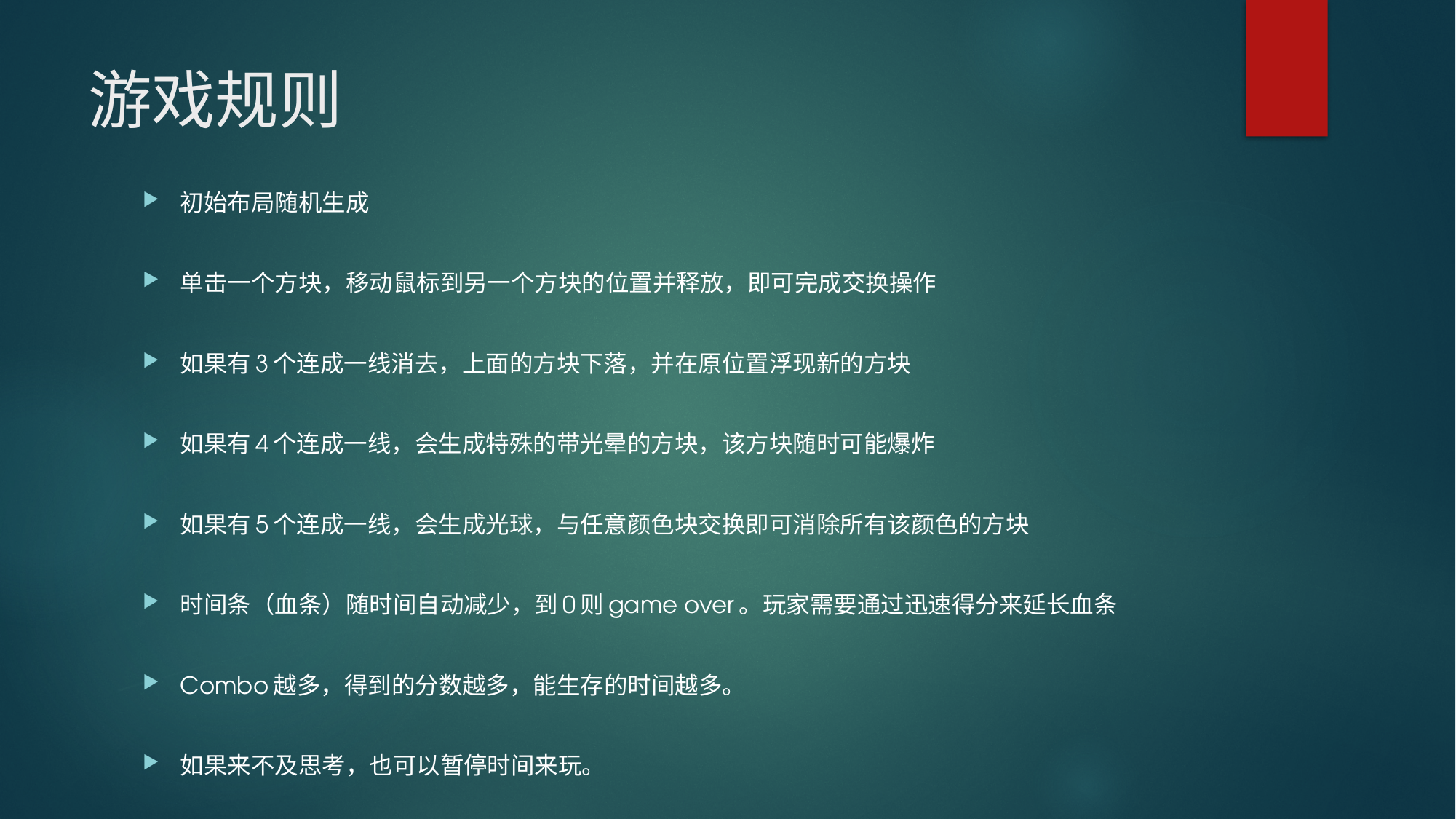

# 游戏规则
初始布局随机生成

单击一个方块，移动鼠标到另一个方块的位置并释放，即可完成交换操作

如果有3个连成一线消去，上面的方块下落，并在原位置浮现新的方块

如果有4个连成一线，会生成特殊的带光晕的方块，该方块随时可能爆炸

如果有5个连成一线，会生成光球，与任意颜色块交换即可消除所有该颜色的方块

时间条（血条）随时间自动减少，到0则game over。玩家需要通过迅速得分来延长血条

Combo越多，得到的分数越多，能生存的时间越多。

如果来不及思考，也可以暂停时间来玩。